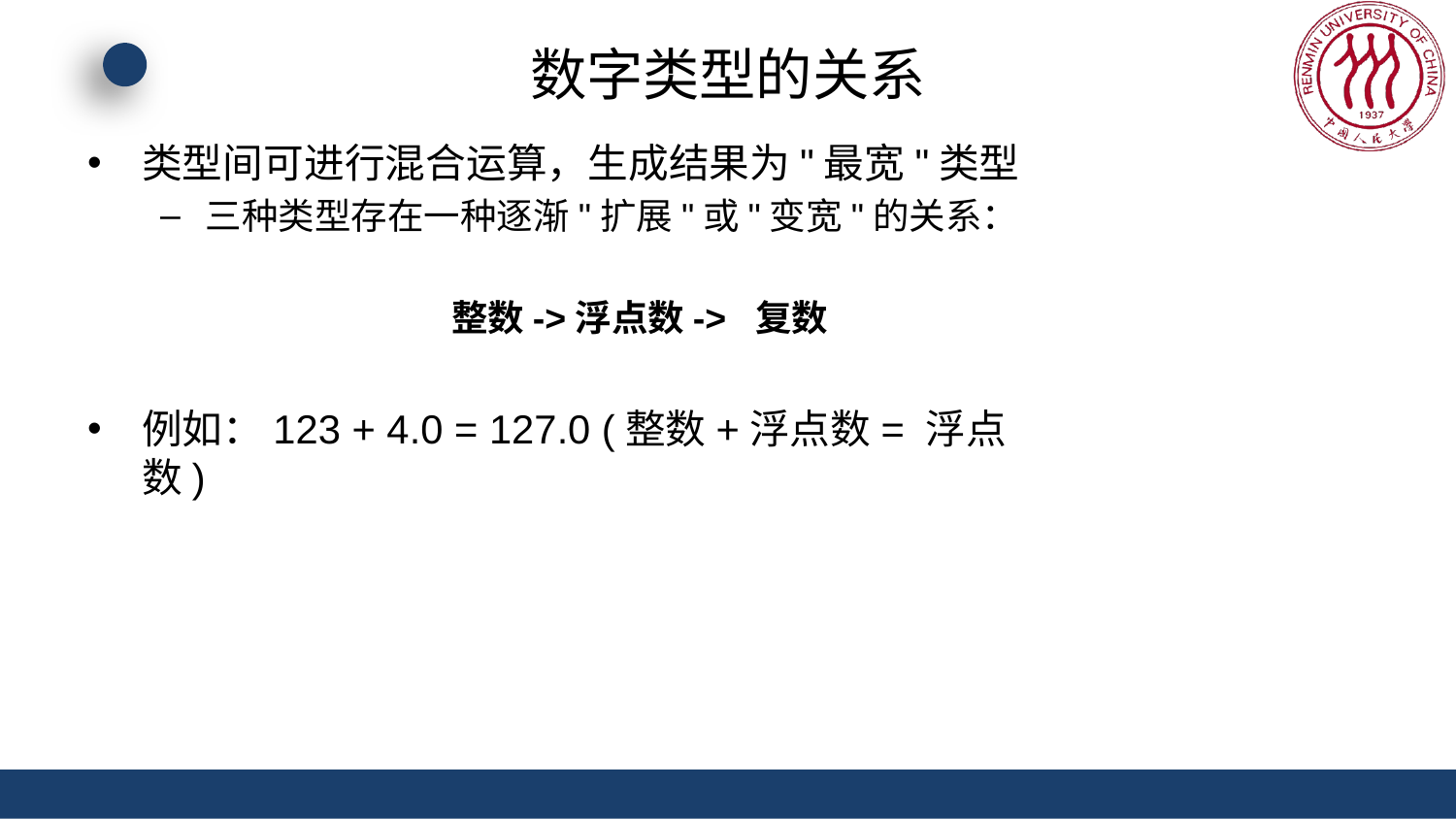

# 数字类型的关系
类型间可进行混合运算，生成结果为"最宽"类型
三种类型存在一种逐渐"扩展"或"变宽"的关系：

		整数->浮点数->  复数

例如：123 + 4.0 = 127.0 (整数+浮点数= 浮点数)